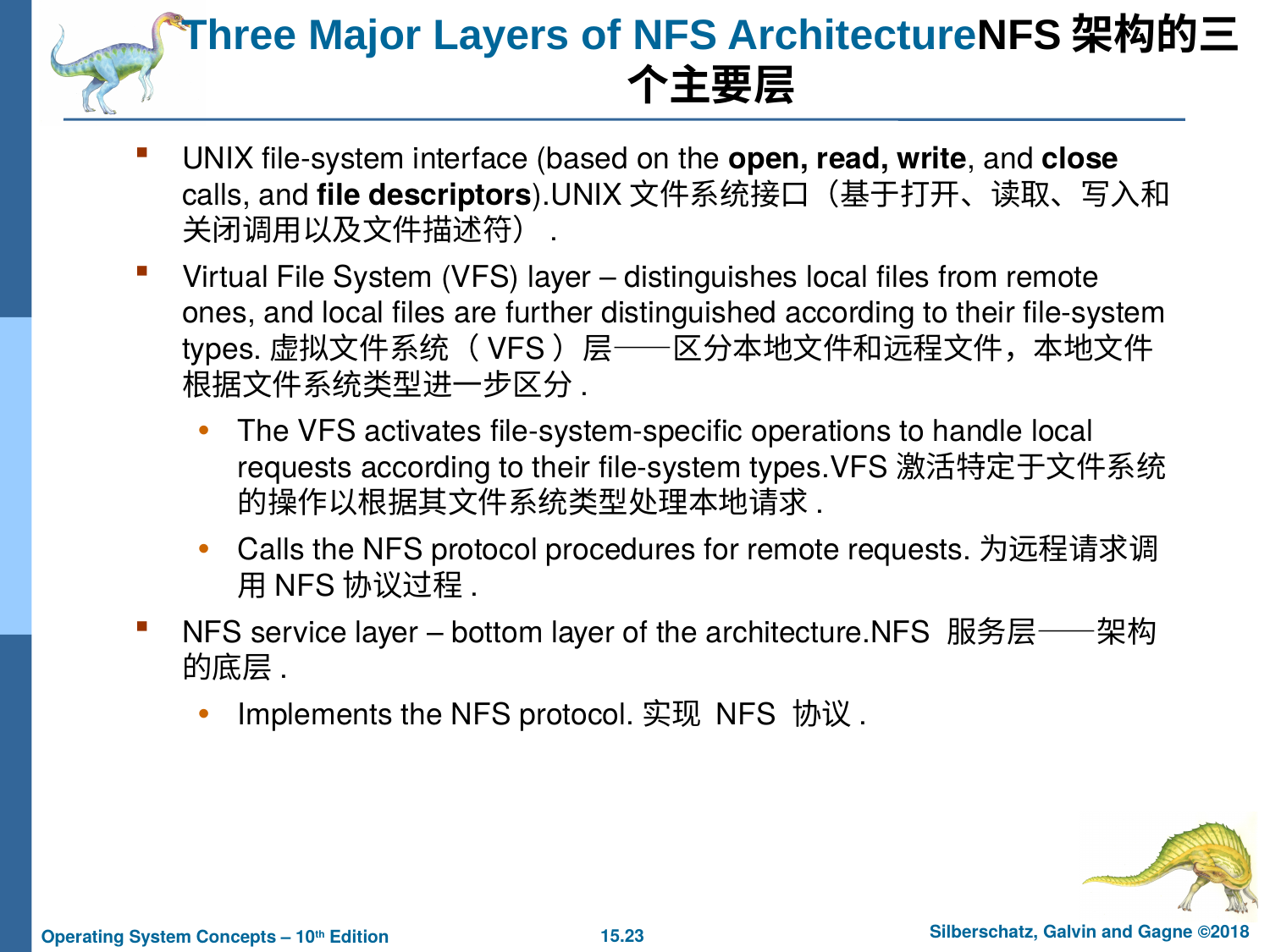

# Three Major Layers of NFS ArchitectureNFS架构的三个主要层
UNIX file-system interface (based on the open, read, write, and close calls, and file descriptors).UNIX文件系统接口（基于打开、读取、写入和关闭调用以及文件描述符）.
Virtual File System (VFS) layer – distinguishes local files from remote ones, and local files are further distinguished according to their file-system types.虚拟文件系统（VFS）层——区分本地文件和远程文件，本地文件根据文件系统类型进一步区分.
The VFS activates file-system-specific operations to handle local requests according to their file-system types.VFS激活特定于文件系统的操作以根据其文件系统类型处理本地请求.
Calls the NFS protocol procedures for remote requests.为远程请求调用NFS协议过程.
NFS service layer – bottom layer of the architecture.NFS 服务层——架构的底层.
Implements the NFS protocol.实现 NFS 协议.